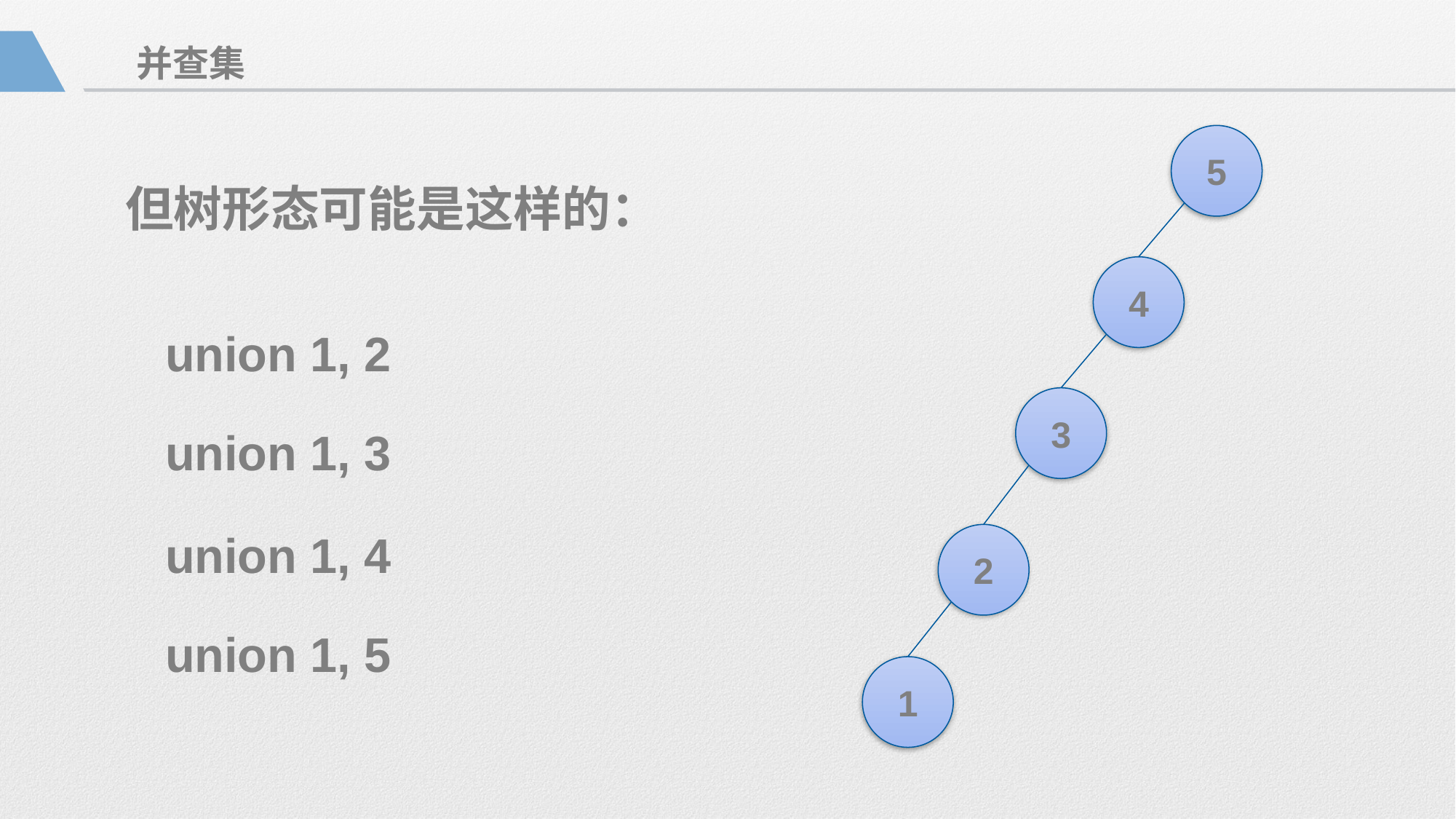

并查集
5
但树形态可能是这样的：
4
union 1, 2
union 1, 3
3
union 1, 4
2
union 1, 5
1